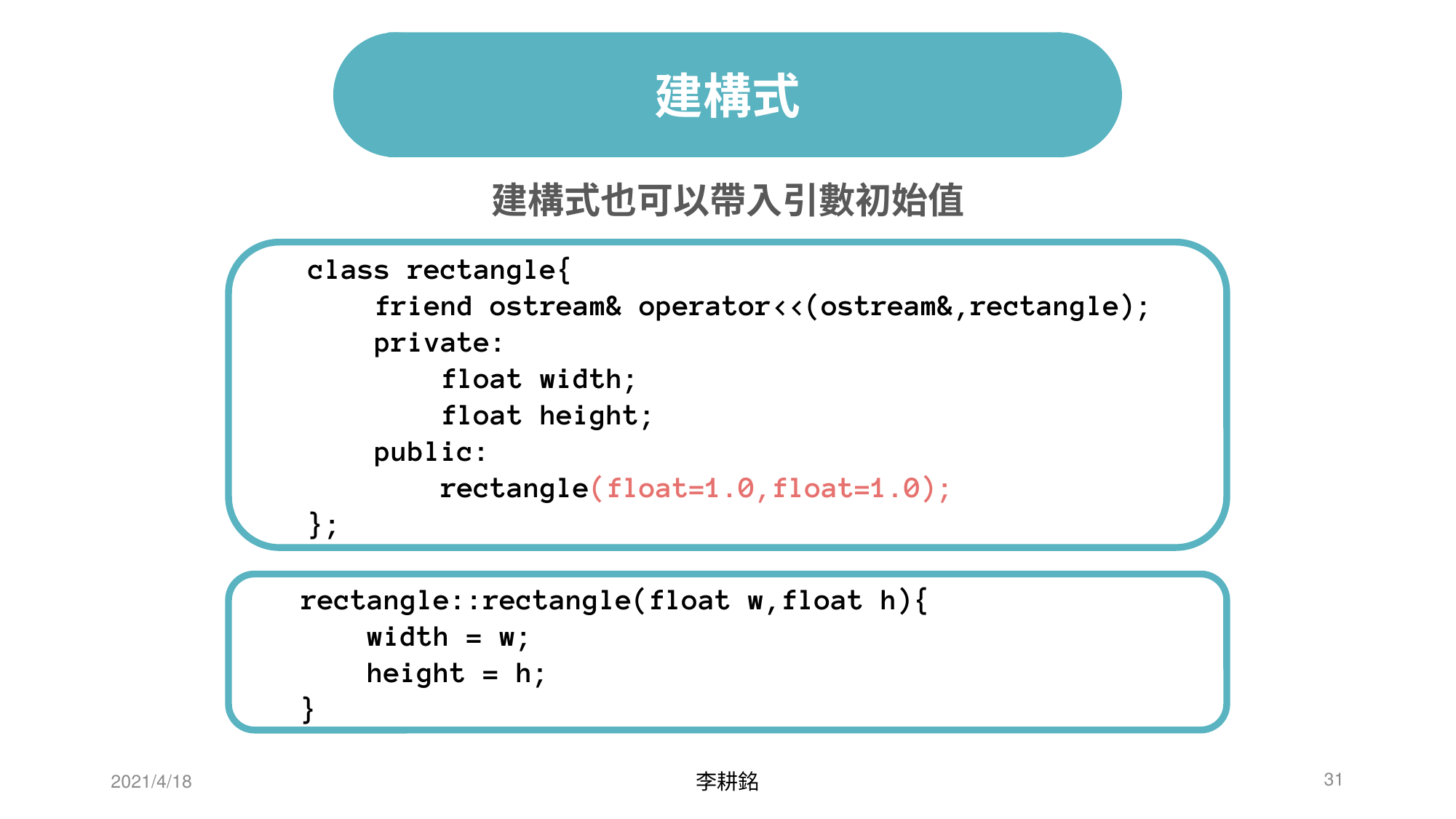

# 建構式
建構式也可以帶入引數初始值
class rectangle{
    friend ostream& operator<<(ostream&,rectangle);
    private:
        float width;
        float height;
    public:
        rectangle(float=1.0,float=1.0);
};
rectangle::rectangle(float w,float h){
    width = w;
    height = h;
}
2021/4/18
李耕銘
31